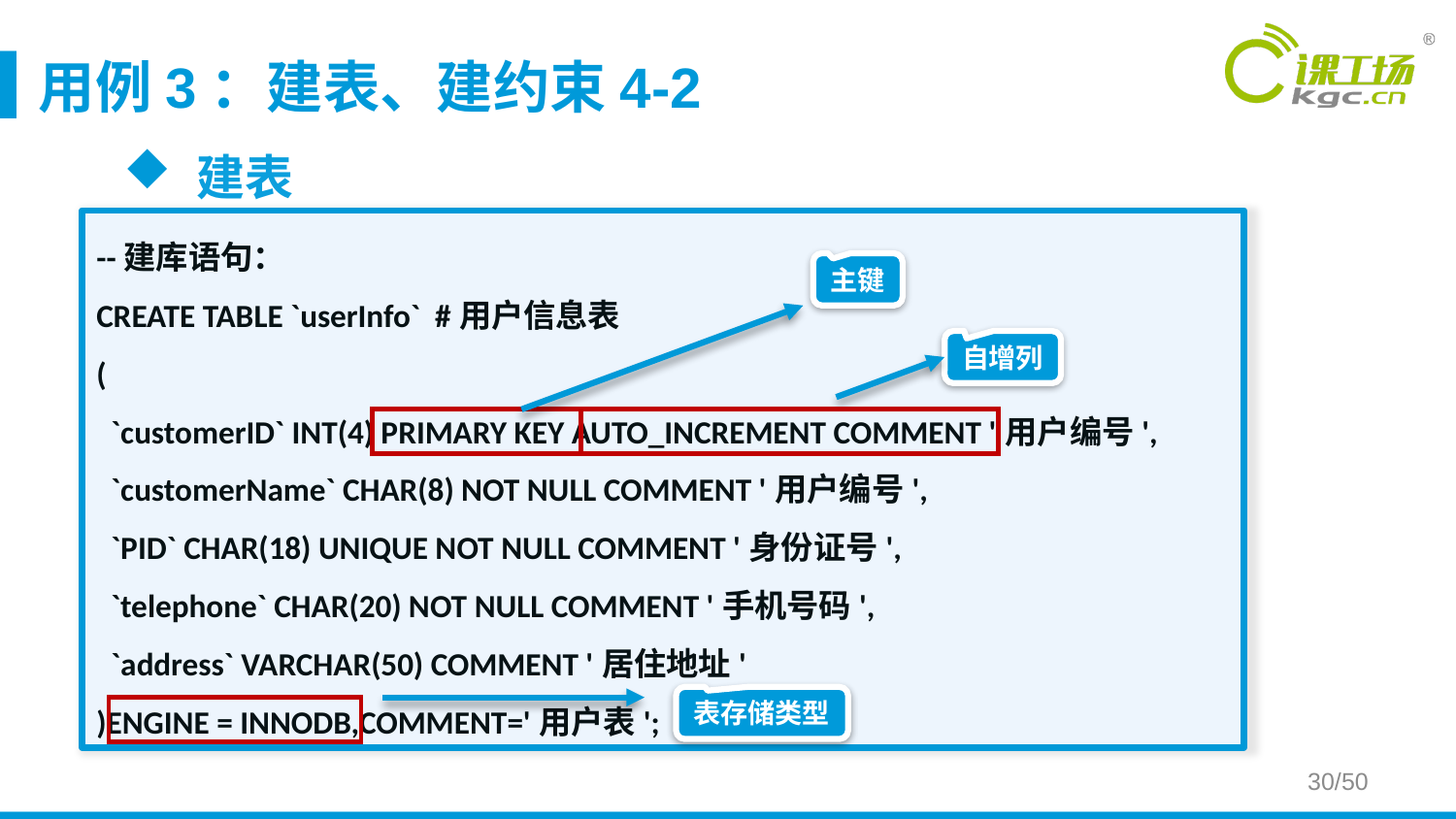

# 用例3：建表、建约束4-2
建表
--建库语句：
CREATE TABLE `userInfo`  #用户信息表
(
  `customerID` INT(4) PRIMARY KEY AUTO_INCREMENT COMMENT '用户编号',
  `customerName` CHAR(8) NOT NULL COMMENT '用户编号',
  `PID` CHAR(18) UNIQUE NOT NULL COMMENT '身份证号',
  `telephone` CHAR(20) NOT NULL COMMENT '手机号码',
  `address` VARCHAR(50) COMMENT '居住地址'
)ENGINE = INNODB,COMMENT='用户表';
主键
自增列

表存储类型

30/50